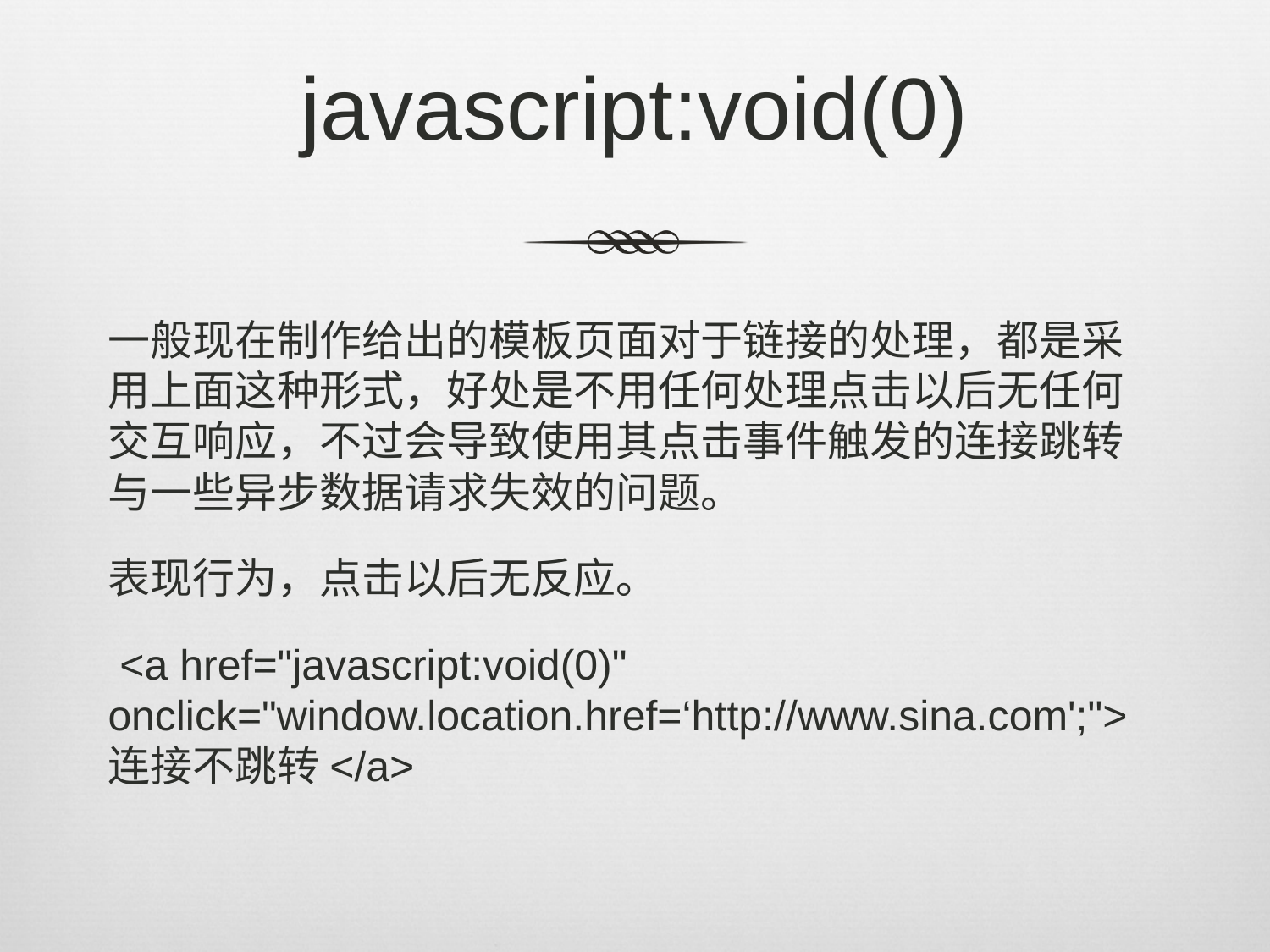

# javascript:void(0)
一般现在制作给出的模板页面对于链接的处理，都是采用上面这种形式，好处是不用任何处理点击以后无任何交互响应，不过会导致使用其点击事件触发的连接跳转与一些异步数据请求失效的问题。
表现行为，点击以后无反应。
 <a href="javascript:void(0)" onclick="window.location.href=‘http://www.sina.com';">连接不跳转</a>